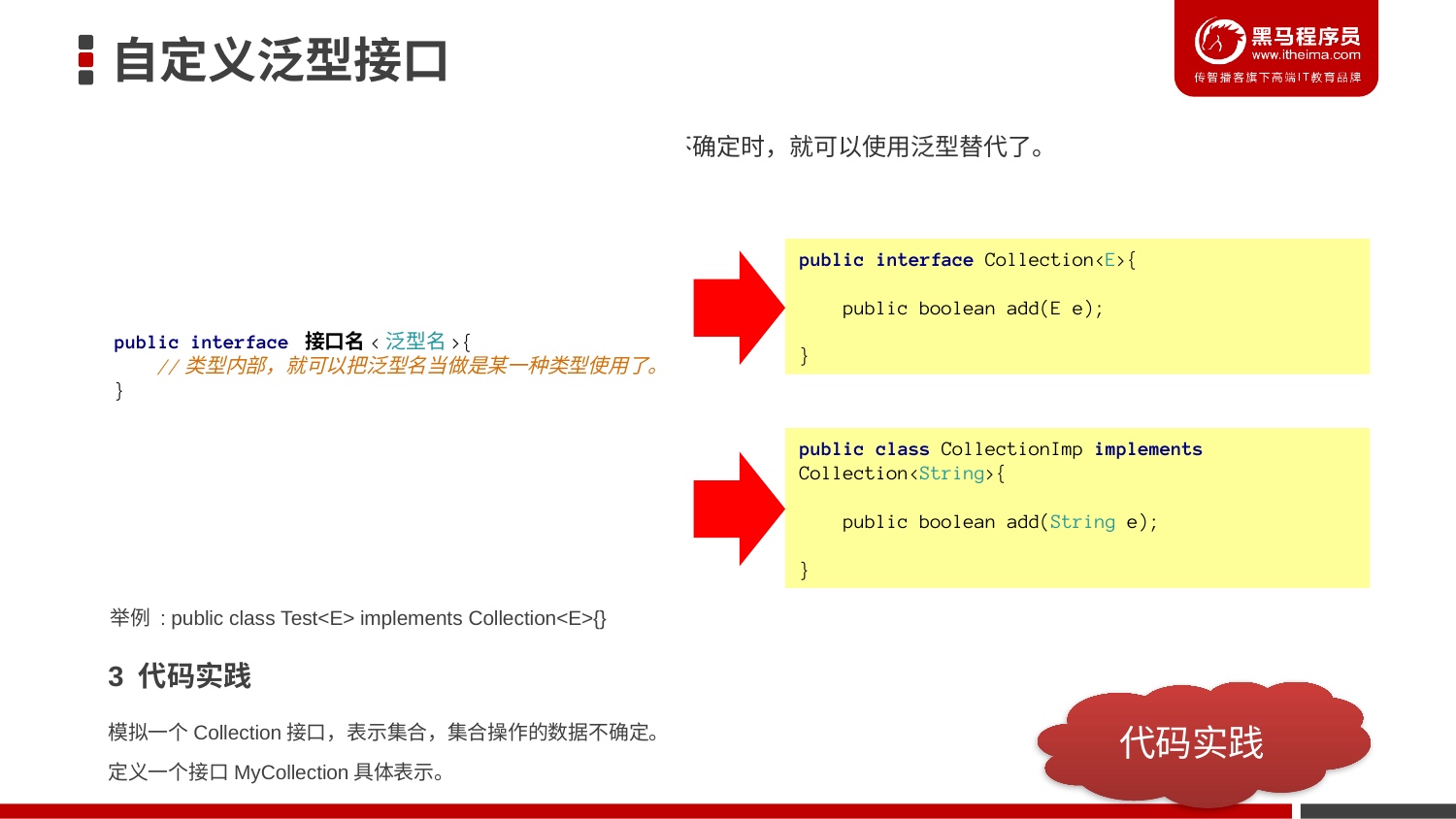

# 自定义泛型接口
当定义接口时，内部方法中其参数类型，返回值类型不确定时，就可以使用泛型替代了。
1 定义格式
public interface Collection<E>{
    public boolean add(E e);
}

在接口名后面加上一对尖括号，里面定义泛型。一般使用一个英文大写字母表示，如果有多个泛型使用逗号分隔。
public interface 接口名<泛型名>{
    //类型内部，就可以把泛型名当做是某一种类型使用了。
}
2 泛型的确定
public class CollectionImp implements Collection<String>{
    public boolean add(String e);
}

可以在实现类实现接口时，确定接口中的泛型的类型
如果实现类和接口不指定具体的类型 ,继续使用泛型指定
变成含有泛型的类使用。
举例 : public class Test<E> implements Collection<E>{}
3 代码实践
代码实践
模拟一个Collection接口，表示集合，集合操作的数据不确定。
定义一个接口MyCollection具体表示。